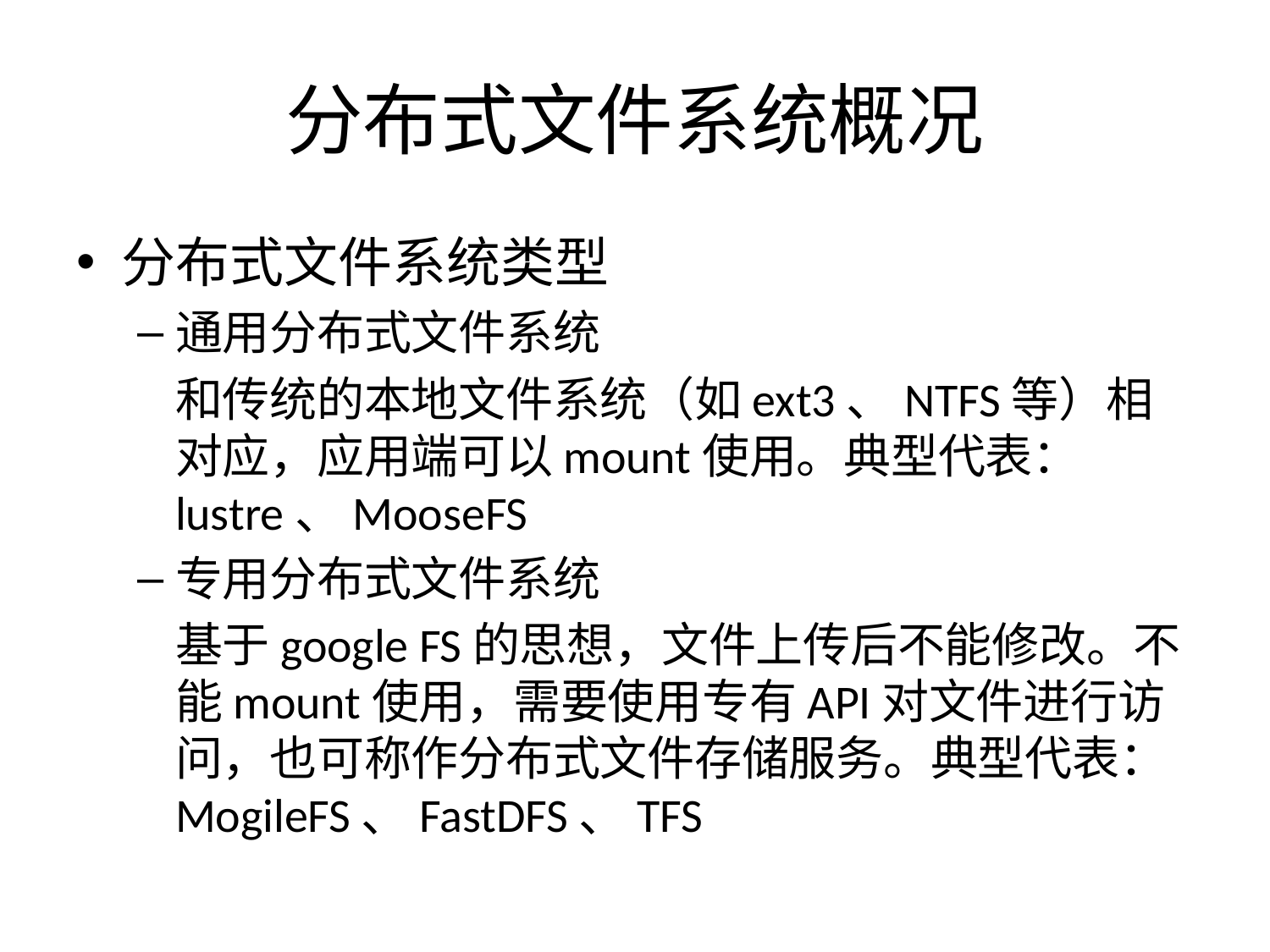

# 分布式文件系统概况
分布式文件系统类型
通用分布式文件系统
	和传统的本地文件系统（如ext3、NTFS等）相对应，应用端可以mount使用。典型代表：lustre、MooseFS
专用分布式文件系统
	基于google FS的思想，文件上传后不能修改。不能mount使用，需要使用专有API对文件进行访问，也可称作分布式文件存储服务。典型代表：MogileFS、FastDFS、TFS